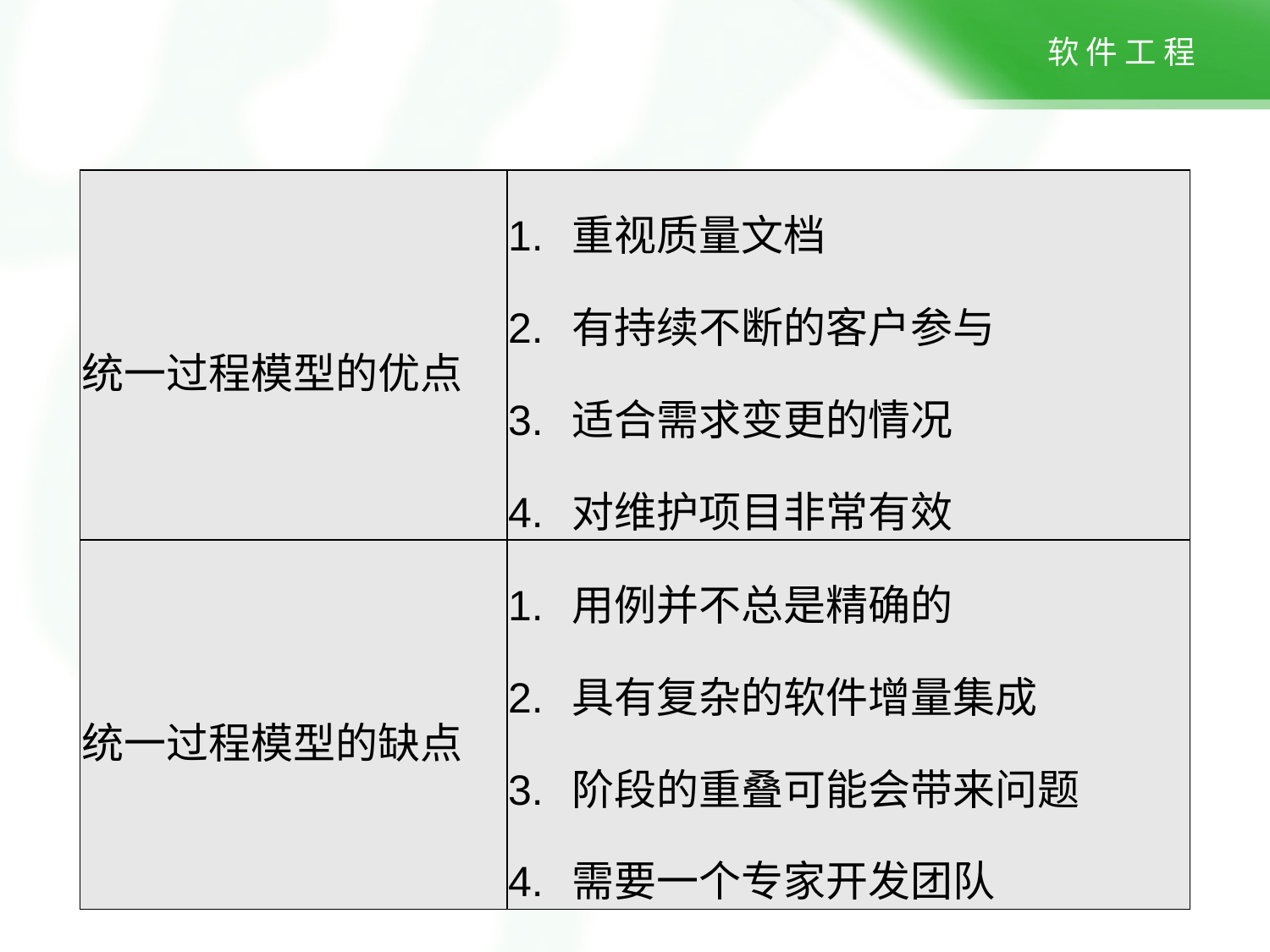

| 统一过程模型的优点 | 重视质量文档 有持续不断的客户参与 适合需求变更的情况 对维护项目非常有效 |
| --- | --- |
| 统一过程模型的缺点 | 用例并不总是精确的 具有复杂的软件增量集成 阶段的重叠可能会带来问题 需要一个专家开发团队 |